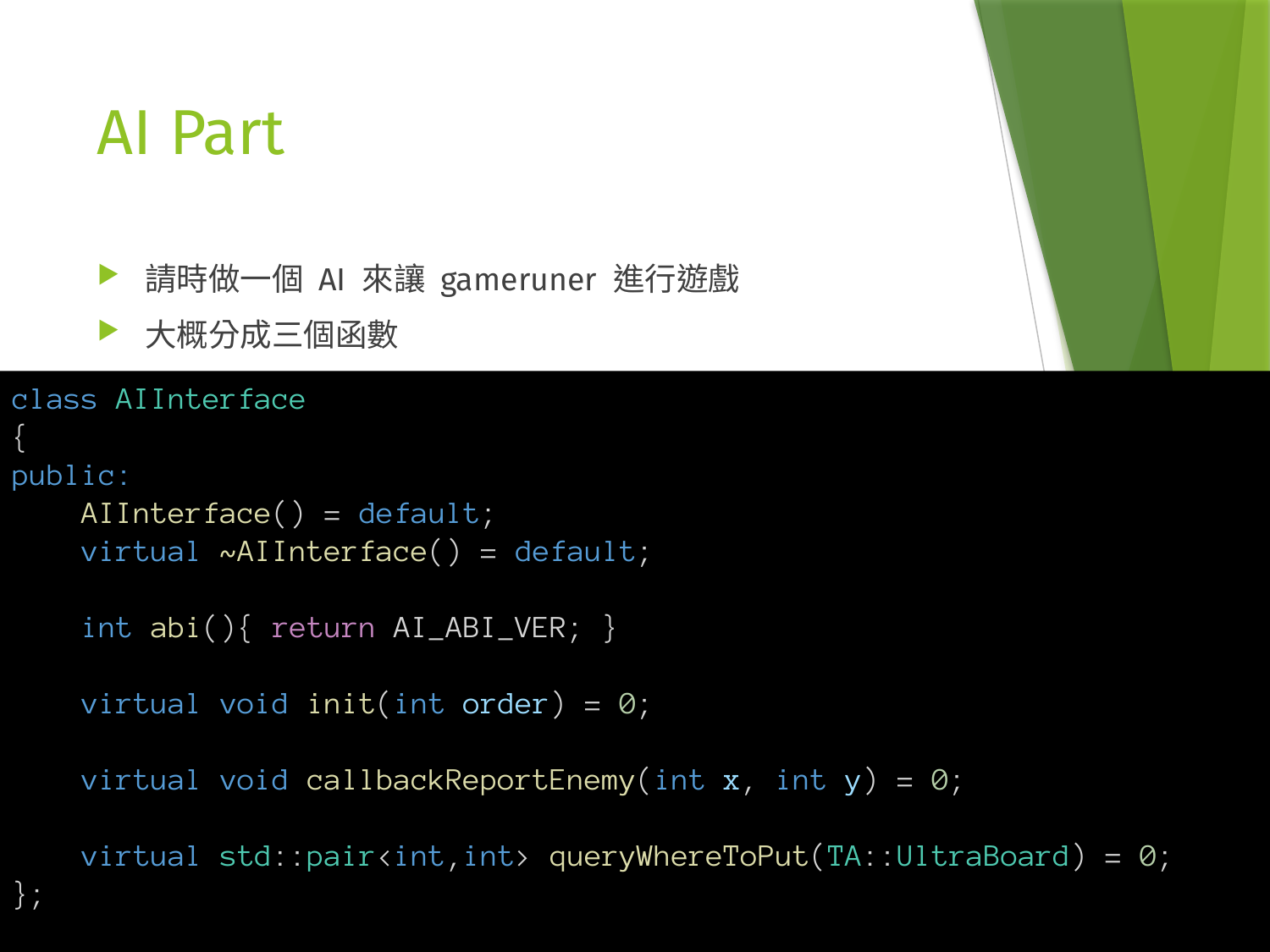

# AI Part
請時做一個 AI 來讓 gameruner 進行遊戲
大概分成三個函數
class AIInterface
{
public:
    AIInterface() = default;
    virtual ~AIInterface() = default;
    int abi(){ return AI_ABI_VER; }
    virtual void init(int order) = 0;
    virtual void callbackReportEnemy(int x, int y) = 0;
    virtual std::pair<int,int> queryWhereToPut(TA::UltraBoard) = 0;
};